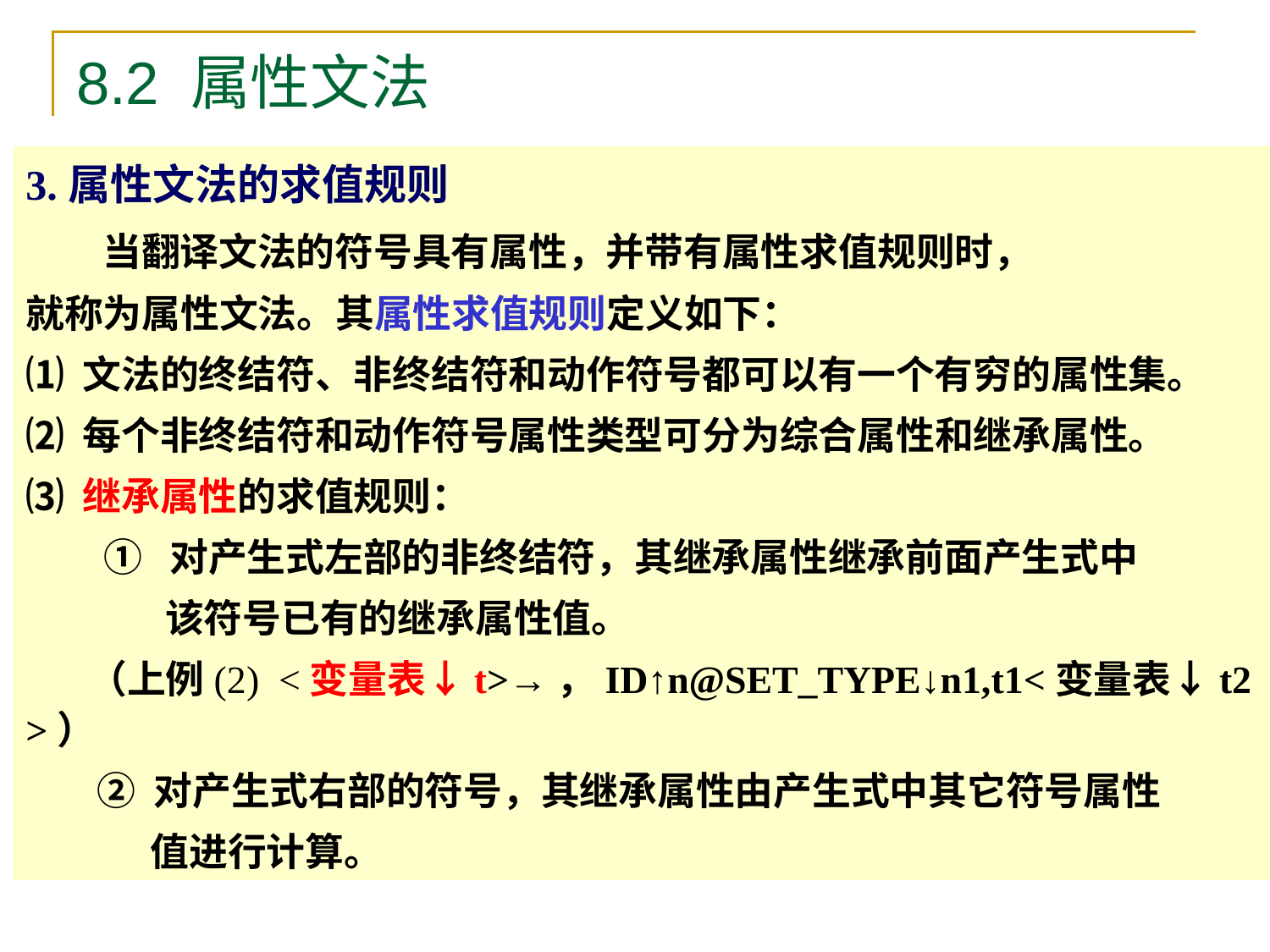

# 8.2 属性文法
3.属性文法的求值规则
       当翻译文法的符号具有属性，并带有属性求值规则时，
就称为属性文法。其属性求值规则定义如下：
⑴ 文法的终结符、非终结符和动作符号都可以有一个有穷的属性集。
⑵ 每个非终结符和动作符号属性类型可分为综合属性和继承属性。
⑶ 继承属性的求值规则：
         ①  对产生式左部的非终结符，其继承属性继承前面产生式中
　　       该符号已有的继承属性值。
      （上例(2)  <变量表↓t>→，ID↑n@SET_TYPE↓n1,t1<变量表↓t2 >）
        ② 对产生式右部的符号，其继承属性由产生式中其它符号属性
             值进行计算。
36